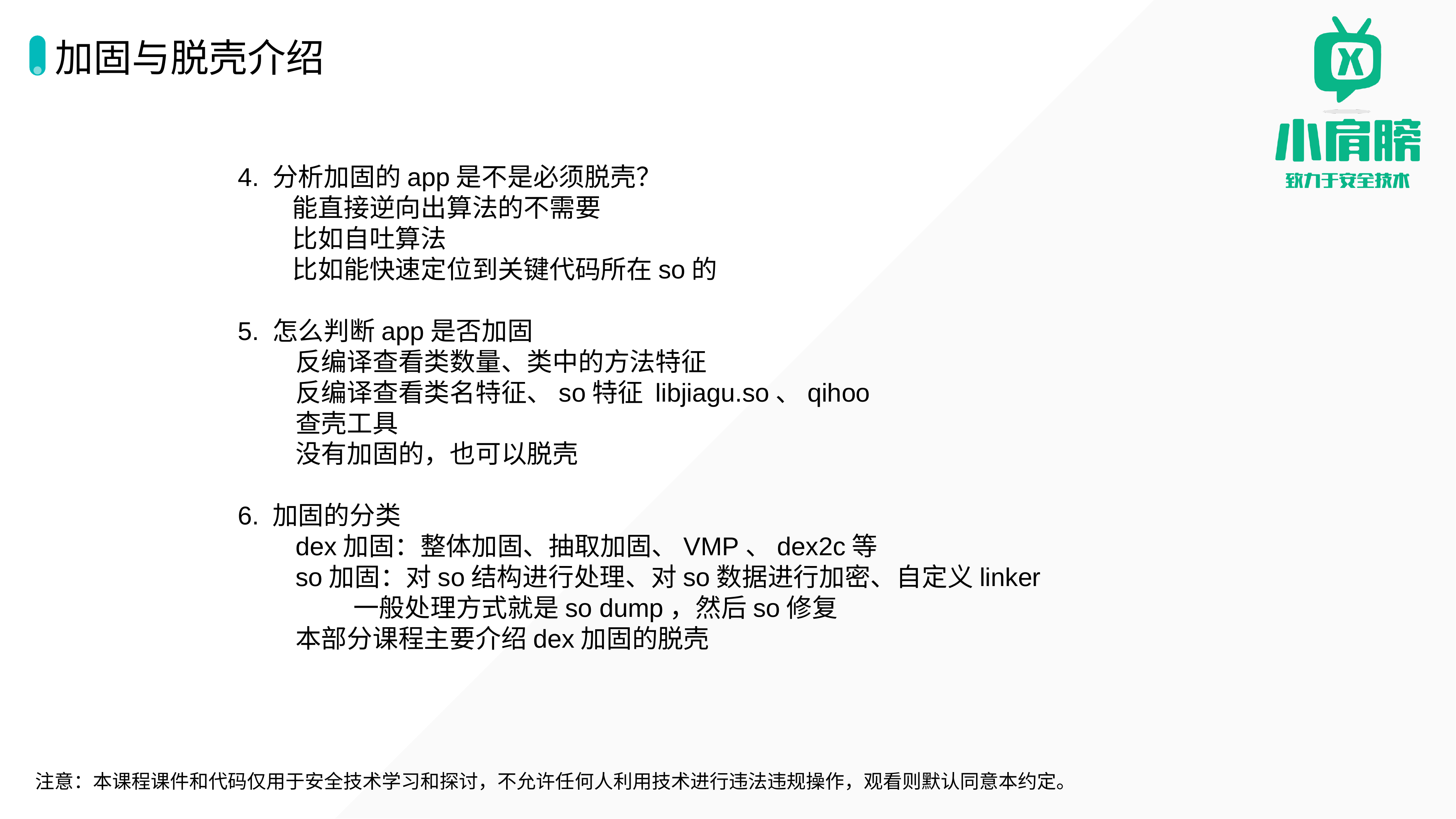

# 加固与脱壳介绍
4. 分析加固的app是不是必须脱壳？
能直接逆向出算法的不需要
比如自吐算法
比如能快速定位到关键代码所在so的

5. 怎么判断app是否加固
反编译查看类数量、类中的方法特征
反编译查看类名特征、so特征 libjiagu.so、qihoo
查壳工具
没有加固的，也可以脱壳

6. 加固的分类
dex加固：整体加固、抽取加固、VMP、dex2c等
so加固：对so结构进行处理、对so数据进行加密、自定义linker
一般处理方式就是so dump，然后so修复
本部分课程主要介绍dex加固的脱壳